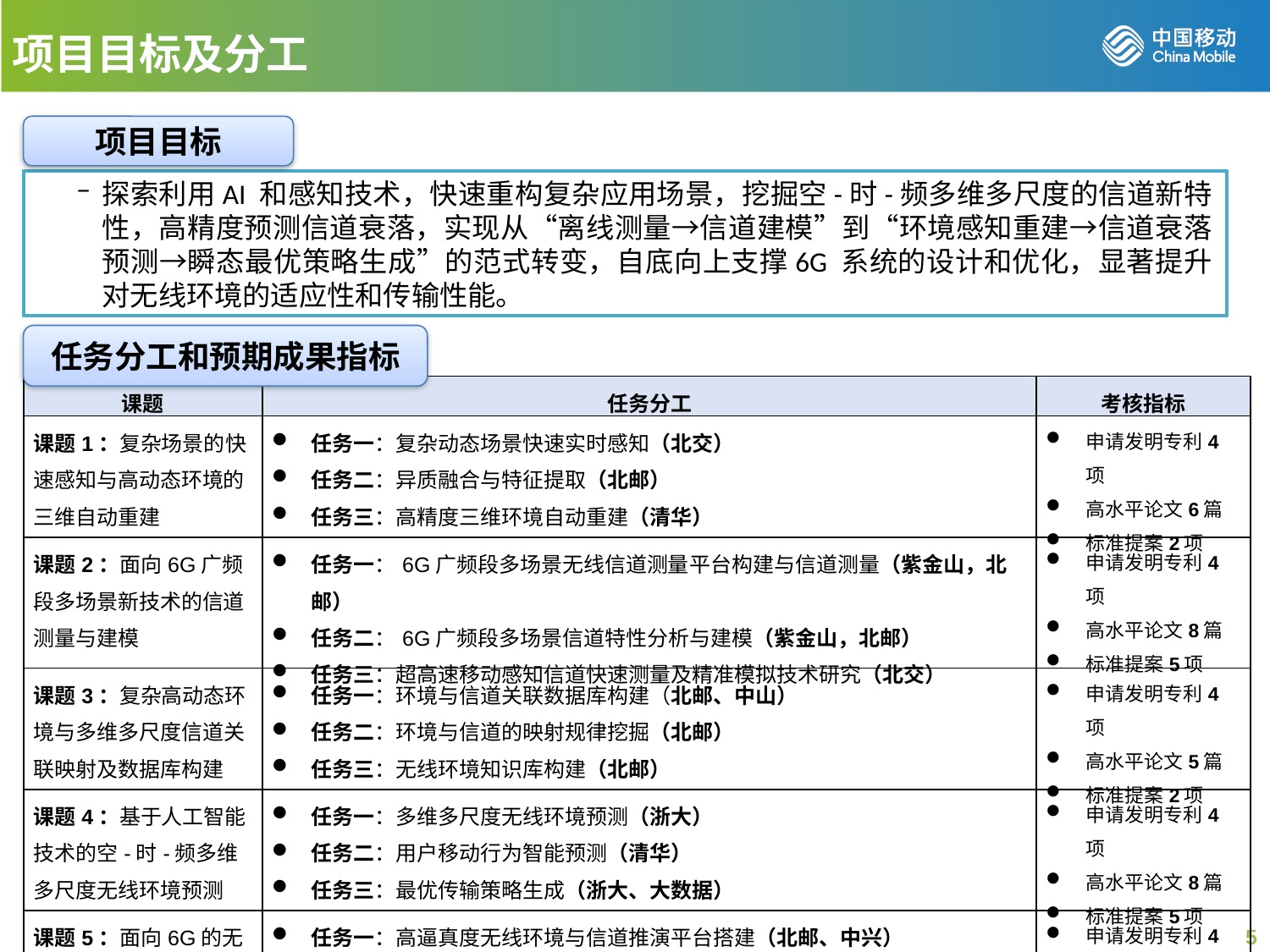

项目目标及分工
项目目标
探索利用AI 和感知技术，快速重构复杂应用场景，挖掘空-时-频多维多尺度的信道新特性，高精度预测信道衰落，实现从“离线测量→信道建模”到“环境感知重建→信道衰落预测→瞬态最优策略生成”的范式转变，自底向上支撑6G 系统的设计和优化，显著提升对无线环境的适应性和传输性能。
任务分工和预期成果指标
| 课题 | 任务分工 | 考核指标 |
| --- | --- | --- |
| 课题1：复杂场景的快速感知与高动态环境的三维自动重建 | 任务一：复杂动态场景快速实时感知（北交） 任务二：异质融合与特征提取（北邮） 任务三：高精度三维环境自动重建（清华） | 申请发明专利4项 高水平论文6篇 标准提案2项 |
| 课题2：面向6G广频段多场景新技术的信道测量与建模 | 任务一：6G广频段多场景无线信道测量平台构建与信道测量（紫金山，北邮） 任务二：6G广频段多场景信道特性分析与建模（紫金山，北邮） 任务三：超高速移动感知信道快速测量及精准模拟技术研究（北交） | 申请发明专利4项 高水平论文8篇 标准提案5项 |
| 课题3：复杂高动态环境与多维多尺度信道关联映射及数据库构建 | 任务一：环境与信道关联数据库构建（北邮、中山） 任务二：环境与信道的映射规律挖掘（北邮） 任务三：无线环境知识库构建（北邮） | 申请发明专利4项 高水平论文5篇 标准提案2项 |
| 课题4：基于人工智能技术的空-时-频多维多尺度无线环境预测 | 任务一：多维多尺度无线环境预测（浙大） 任务二：用户移动行为智能预测（清华） 任务三：最优传输策略生成（浙大、大数据） | 申请发明专利4项 高水平论文8篇 标准提案5项 |
| 课题5：面向6G的无线环境预测与重建原型试验系统 | 任务一：高逼真度无线环境与信道推演平台搭建（北邮、中兴） 任务二：无线环境预测与重建原型实验系统搭建（北邮、移动、佰才邦） 任务三：原型试验系统关键技术测试验证（北邮、中兴、佰才邦） | 申请发明专利4项 高水平论文1篇 标准提案3项 （中国移动1项） |
5